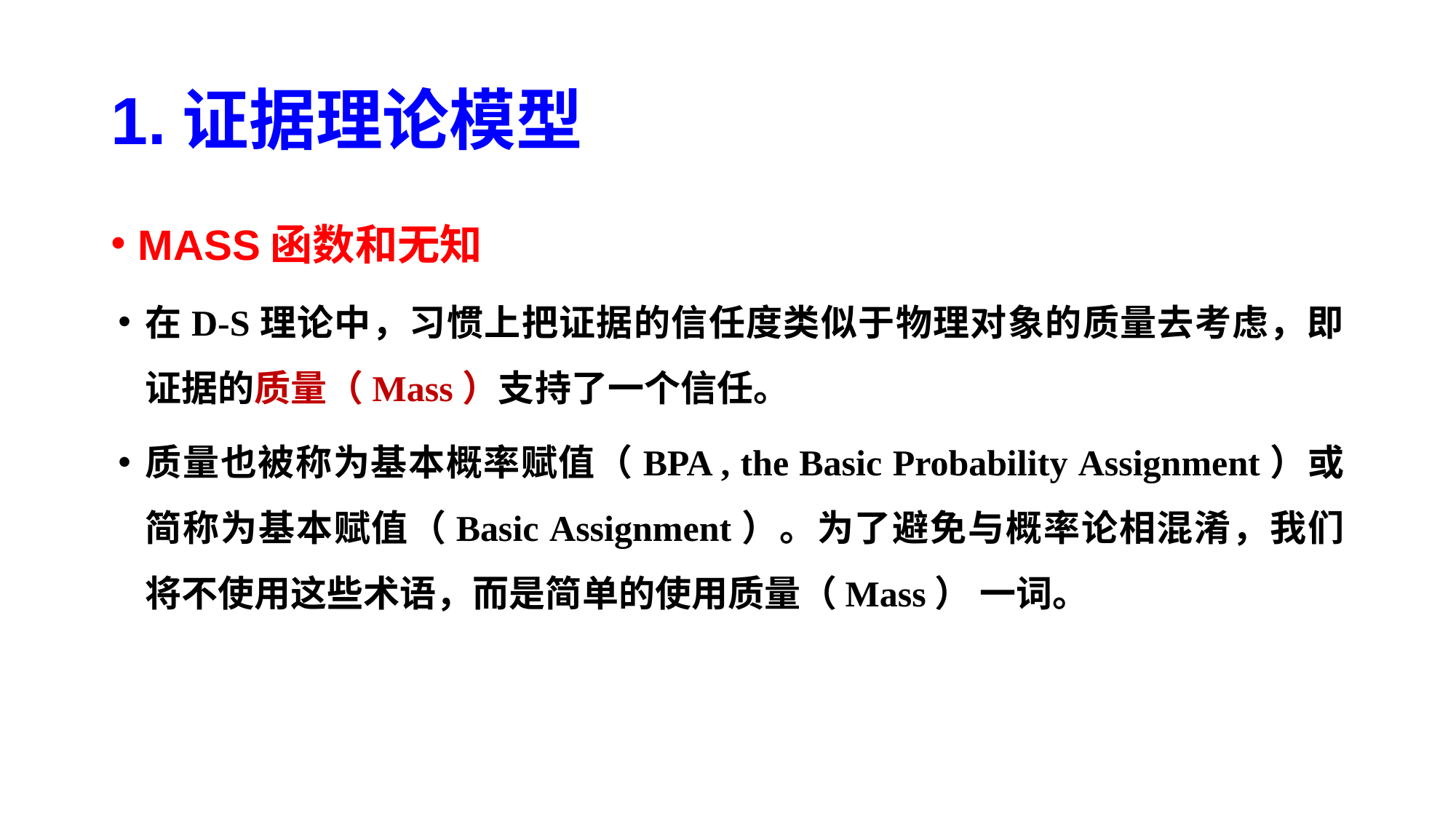

# 1.证据理论模型
MASS函数和无知
在D-S理论中，习惯上把证据的信任度类似于物理对象的质量去考虑，即证据的质量（Mass）支持了一个信任。
质量也被称为基本概率赋值（BPA , the Basic probability assignment）或简称为基本赋值（Basic assignment）。为了避免与概率论相混淆，我们将不使用这些术语，而是简单的使用质量（Mass） 一词。